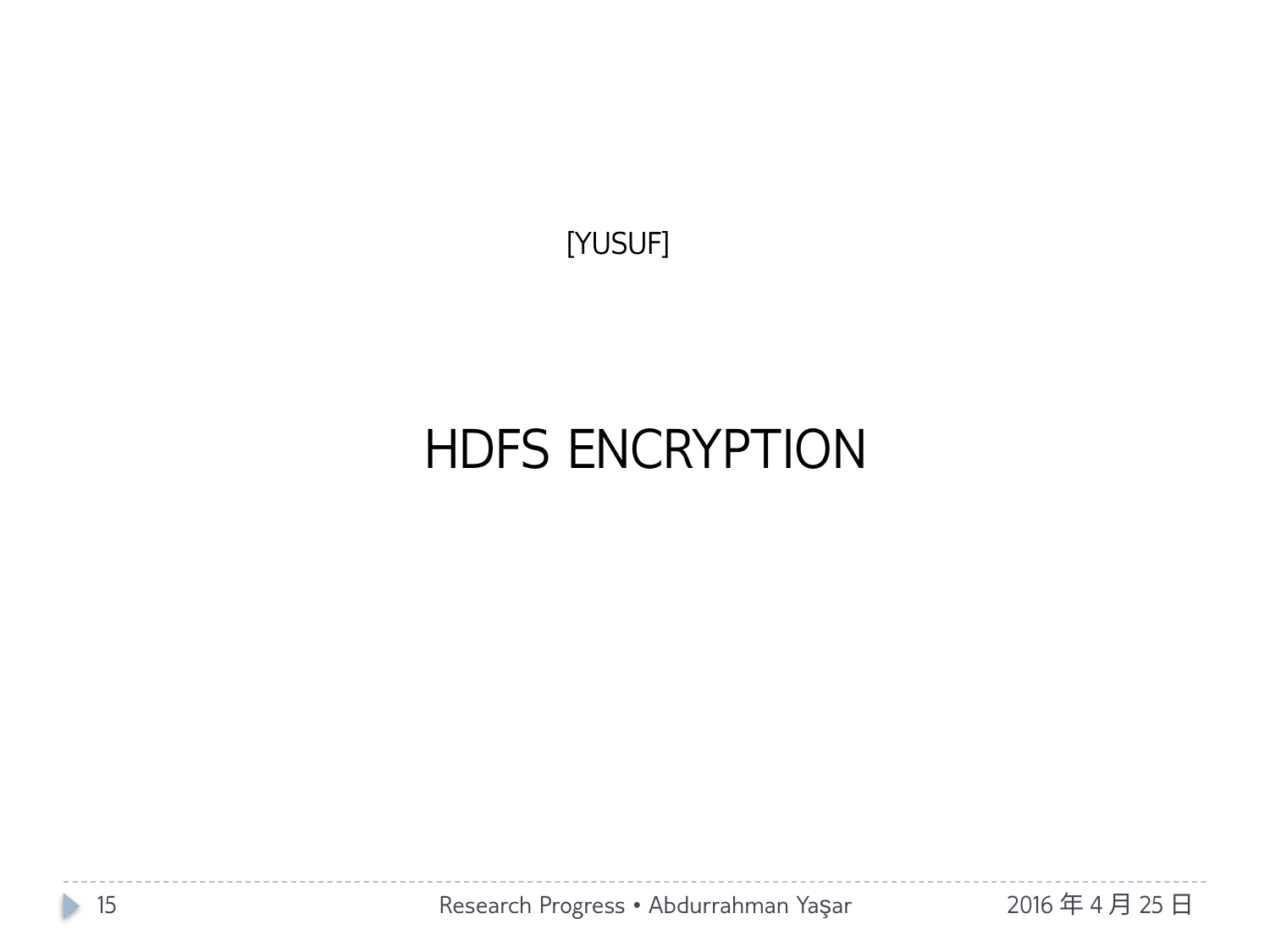

[YUSUF]
HDFS ENCRYPTION
15
Research Progress • Abdurrahman Yaşar
2016年4月25日